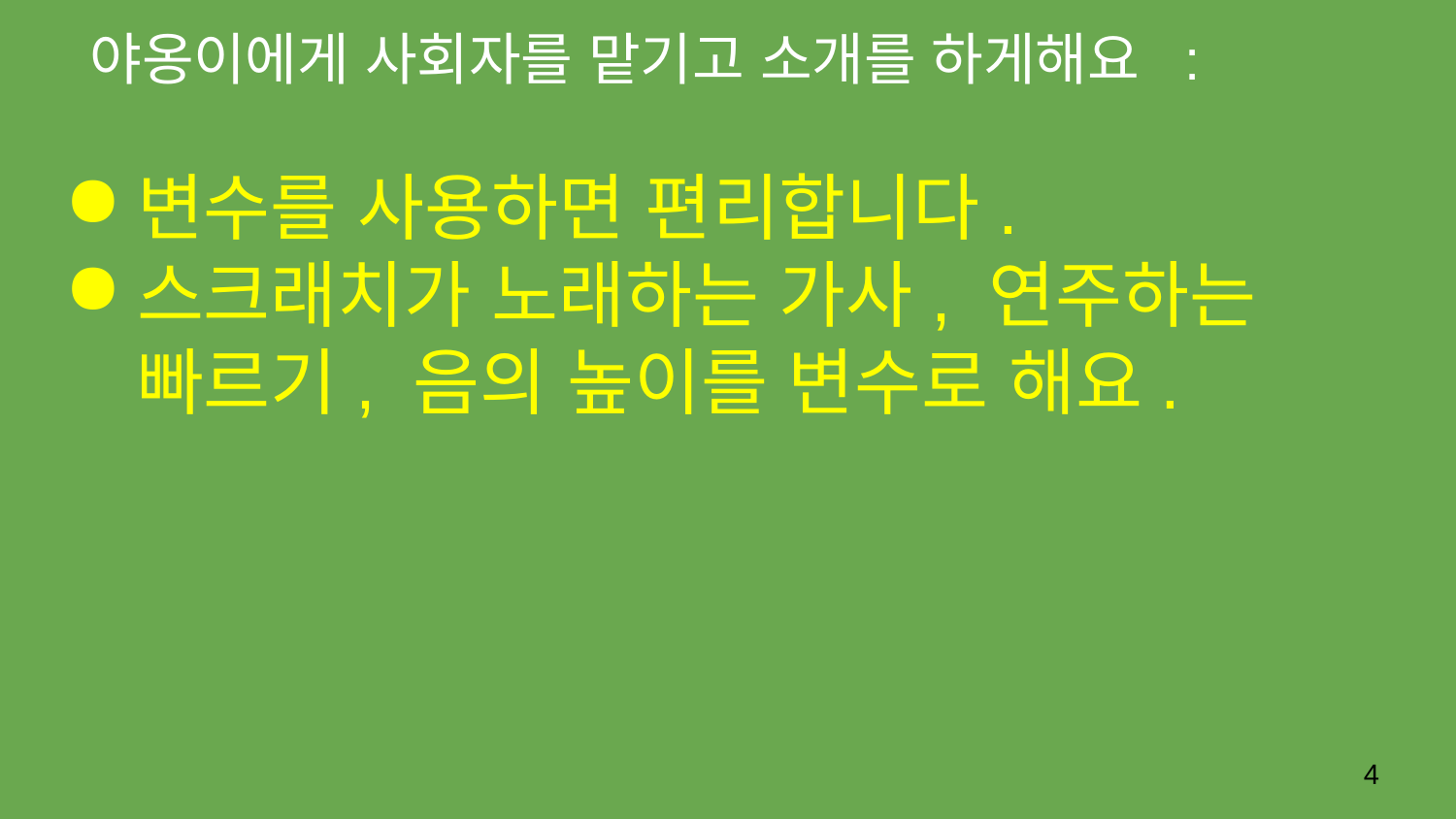

# 야옹이에게 사회자를 맡기고 소개를 하게해요  :
변수를 사용하면 편리합니다.
스크래치가 노래하는 가사, 연주하는 빠르기, 음의 높이를 변수로 해요.
4